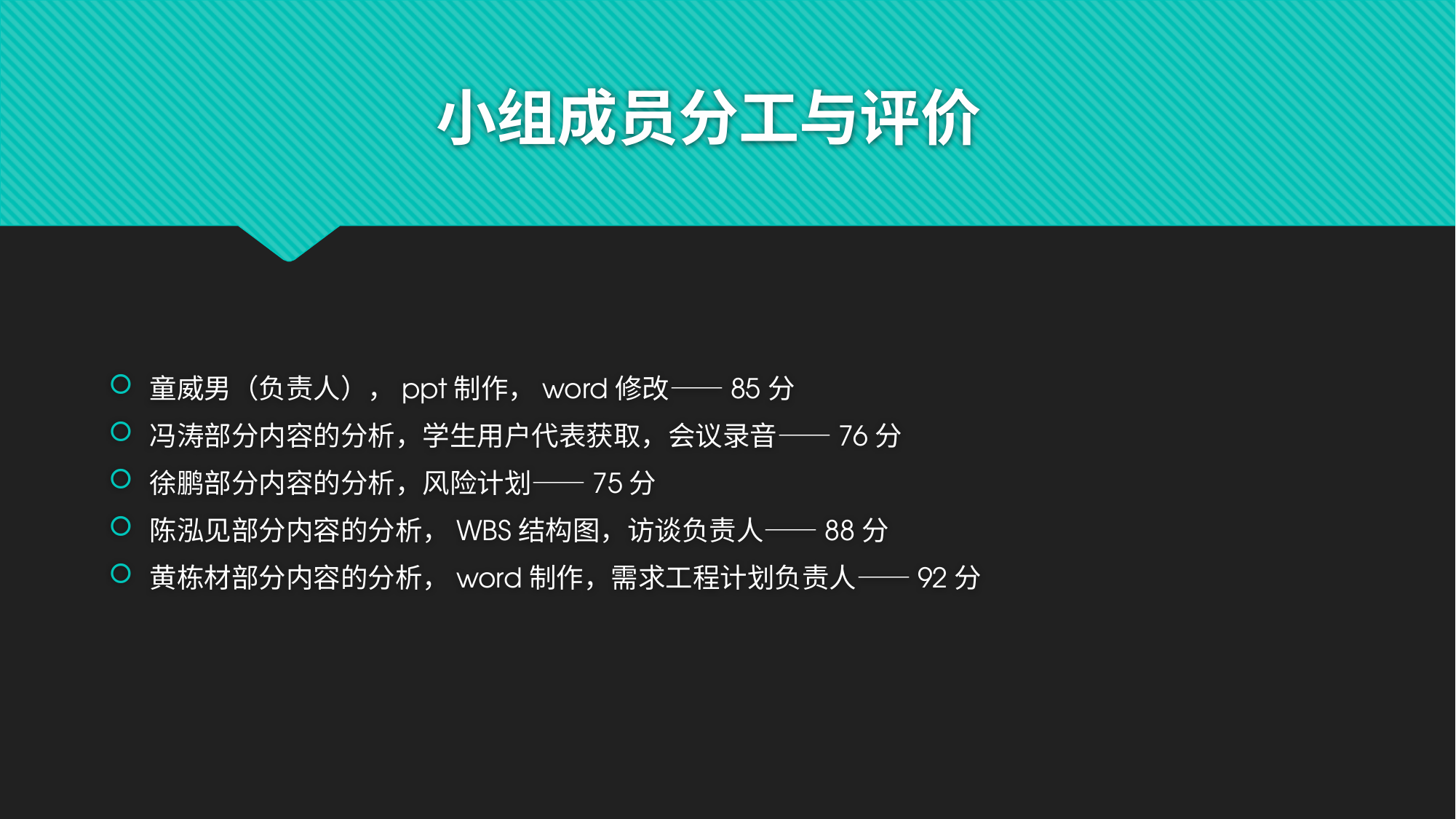

# 小组成员分工与评价
童威男（负责人），ppt制作，word修改——85分
冯涛部分内容的分析，学生用户代表获取，会议录音——76分
徐鹏部分内容的分析，风险计划——75分
陈泓见部分内容的分析，WBS结构图，访谈负责人——88分
黄栋材部分内容的分析，word制作，需求工程计划负责人——92分